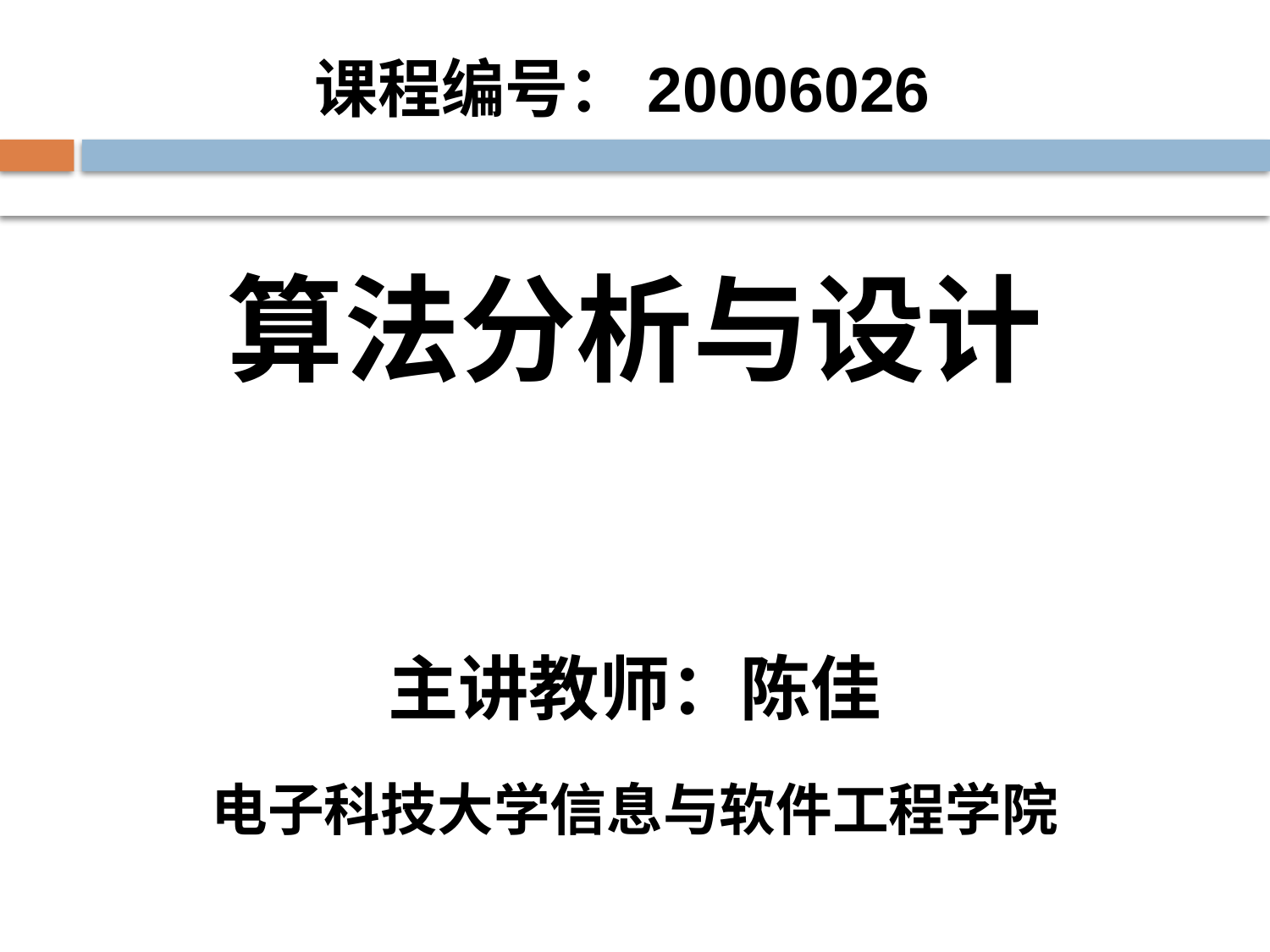

课程编号：20006026
算法分析与设计

主讲教师：陈佳
电子科技大学信息与软件工程学院